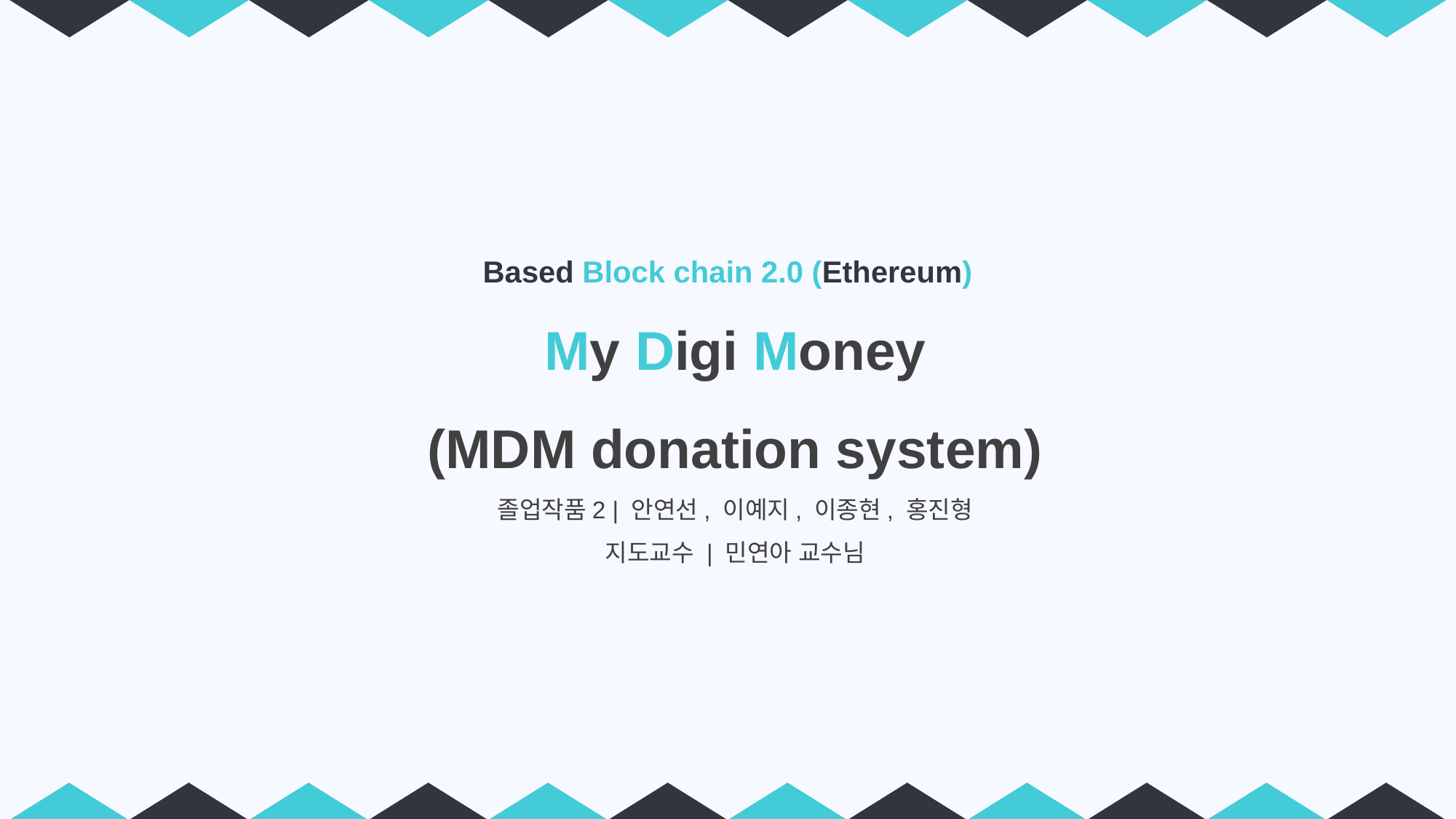

Based Block chain 2.0 (Ethereum)
My Digi Money
(MDM donation system)
졸업작품2 | 안연선, 이예지, 이종현, 홍진형
지도교수 | 민연아 교수님